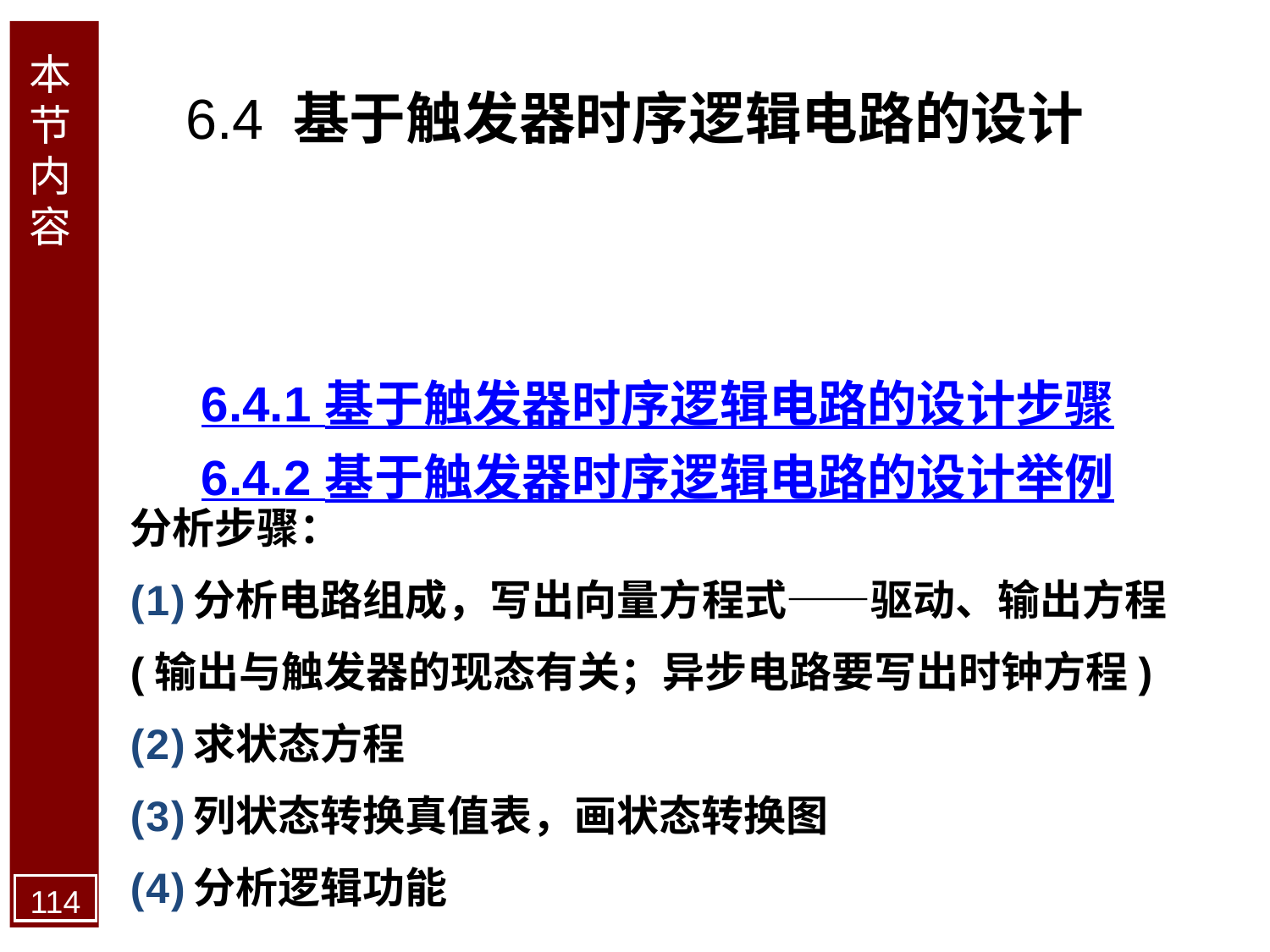

本节内容
6.4 基于触发器时序逻辑电路的设计
6.4.1 基于触发器时序逻辑电路的设计步骤
6.4.2 基于触发器时序逻辑电路的设计举例
分析步骤：
分析电路组成，写出向量方程式——驱动、输出方程
(输出与触发器的现态有关；异步电路要写出时钟方程)
求状态方程
列状态转换真值表，画状态转换图
分析逻辑功能
114